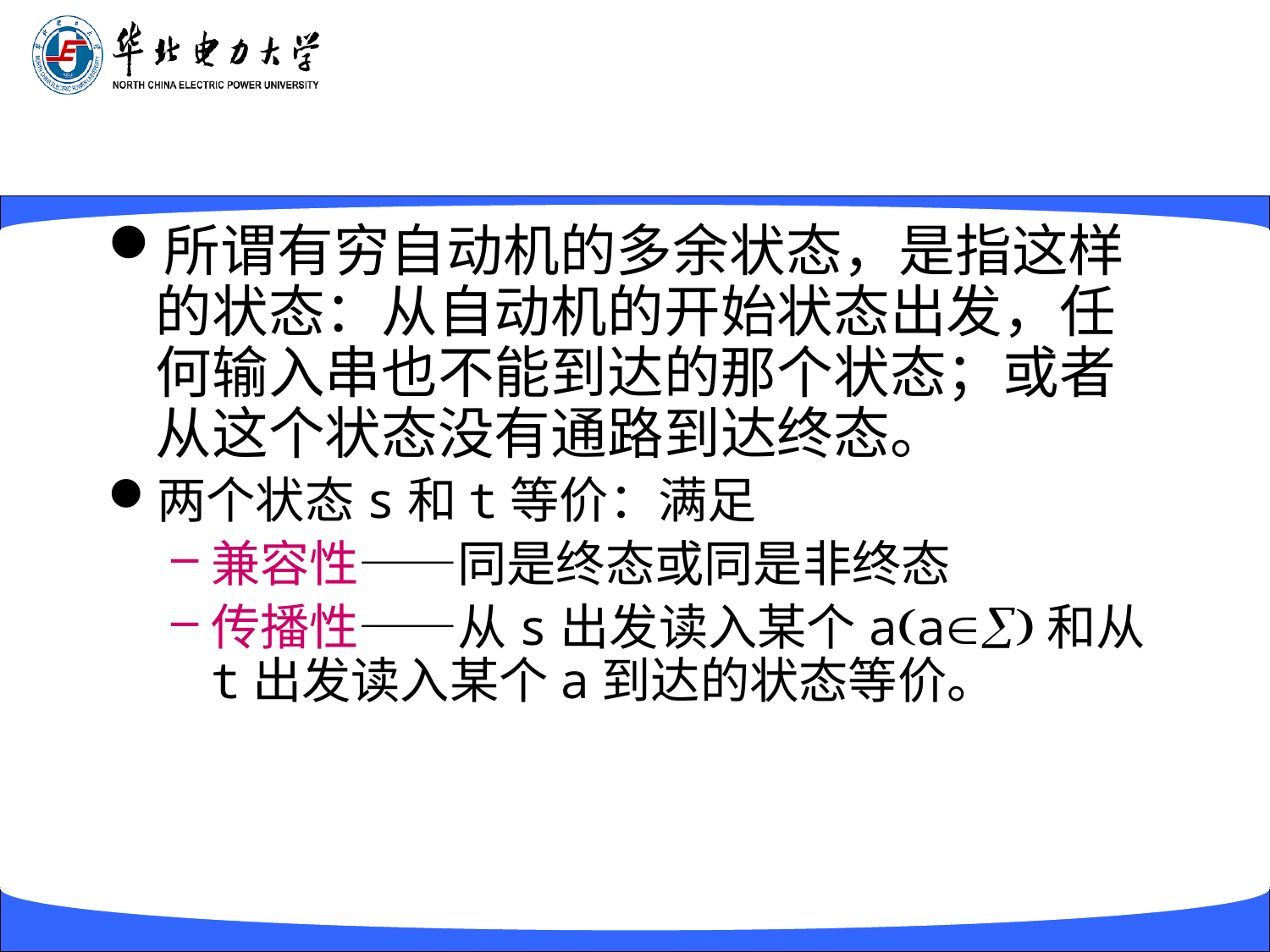

所谓有穷自动机的多余状态，是指这样的状态：从自动机的开始状态出发，任何输入串也不能到达的那个状态；或者从这个状态没有通路到达终态。
两个状态s和t等价：满足
兼容性——同是终态或同是非终态
传播性——从s出发读入某个a(a∈∑)和从t出发读入某个a到达的状态等价。